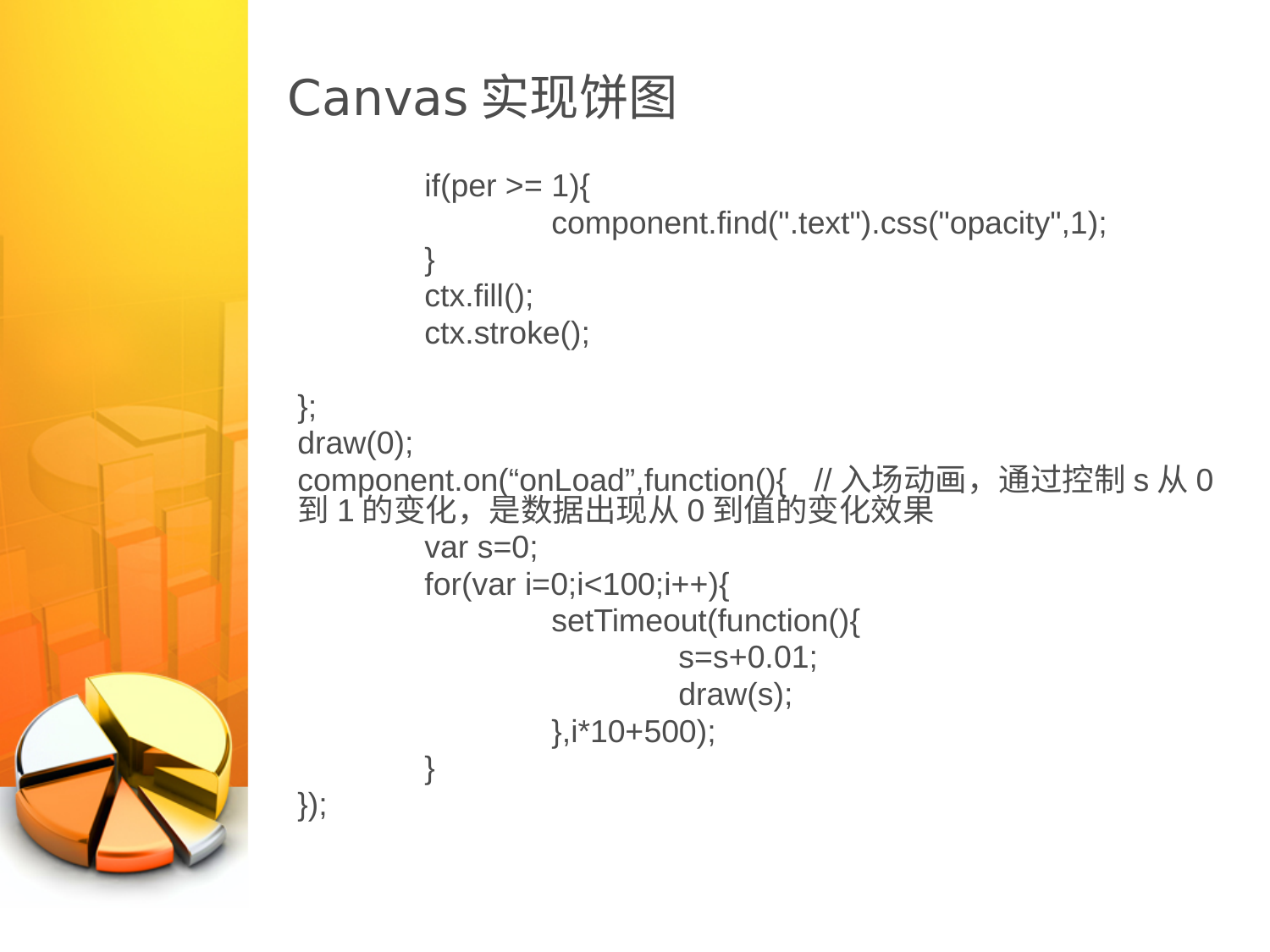

# Canvas实现饼图
	if(per >= 1){
		component.find(".text").css("opacity",1);
	}
	ctx.fill();
	ctx.stroke();

};
draw(0);
component.on(“onLoad”,function(){	 //入场动画，通过控制s从0到1的变化，是数据出现从0到值的变化效果
	var s=0;
	for(var i=0;i<100;i++){
		setTimeout(function(){
			s=s+0.01;
			draw(s);
		},i*10+500);
	}
});

PPT模板下载：www.1ppt.com/moban/     行业PPT模板：www.1ppt.com/hangye/
节日PPT模板：www.1ppt.com/jieri/           PPT素材下载：www.1ppt.com/sucai/
PPT背景图片：www.1ppt.com/beijing/      PPT图表下载：www.1ppt.com/tubiao/
优秀PPT下载：www.1ppt.com/xiazai/        PPT教程： www.1ppt.com/powerpoint/
Word教程： www.1ppt.com/word/              Excel教程：www.1ppt.com/excel/
资料下载：www.1ppt.com/ziliao/                PPT课件下载：www.1ppt.com/kejian/
范文下载：www.1ppt.com/fanwen/             试卷下载：www.1ppt.com/shiti/
教案下载：www.1ppt.com/jiaoan/        PPT论坛：www.1ppt.cn